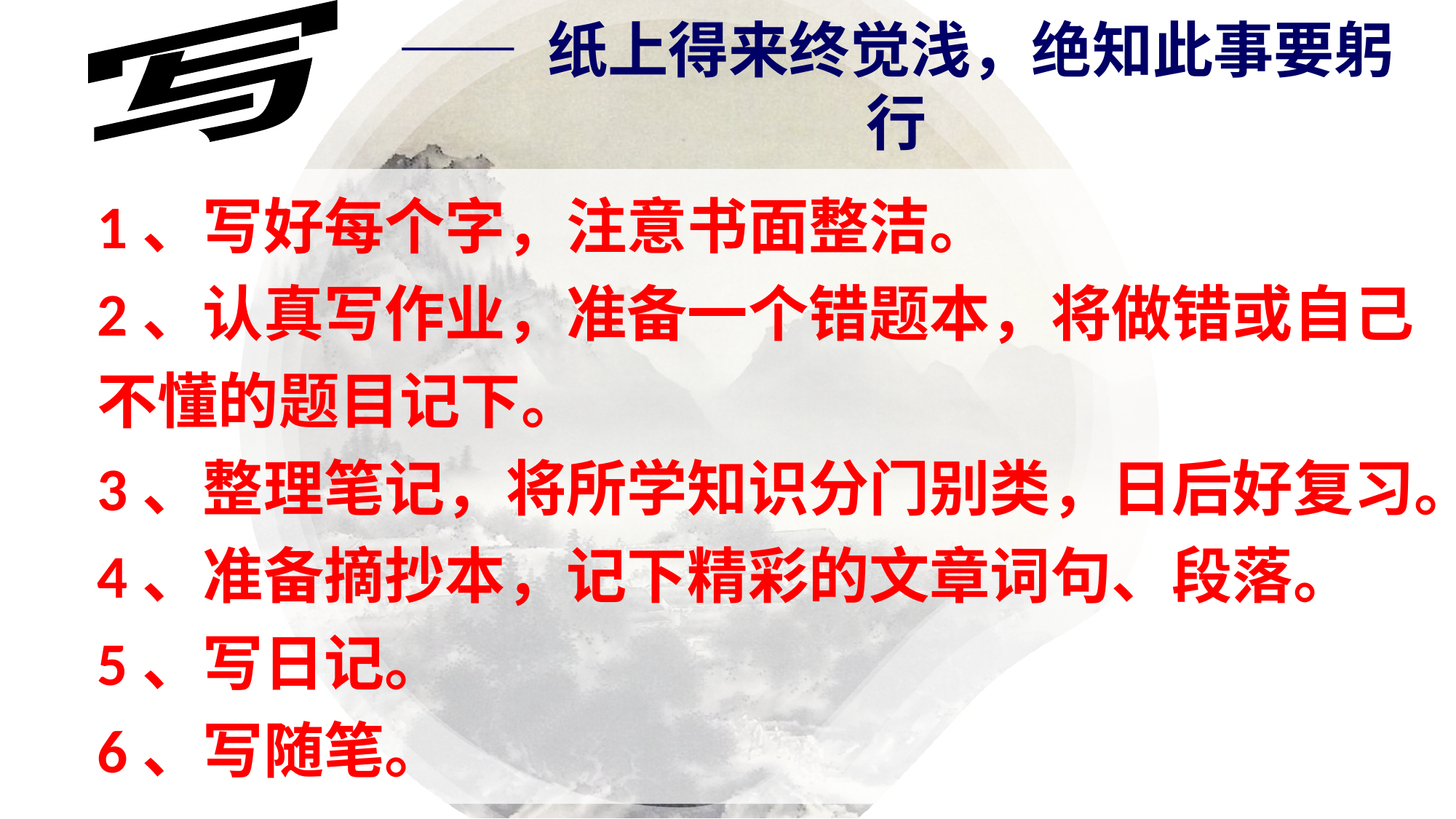

写
—— 纸上得来终觉浅，绝知此事要躬行
1、写好每个字，注意书面整洁。
2、认真写作业，准备一个错题本，将做错或自己不懂的题目记下。
3、整理笔记，将所学知识分门别类，日后好复习。
4、准备摘抄本，记下精彩的文章词句、段落。
5、写日记。
6、写随笔。